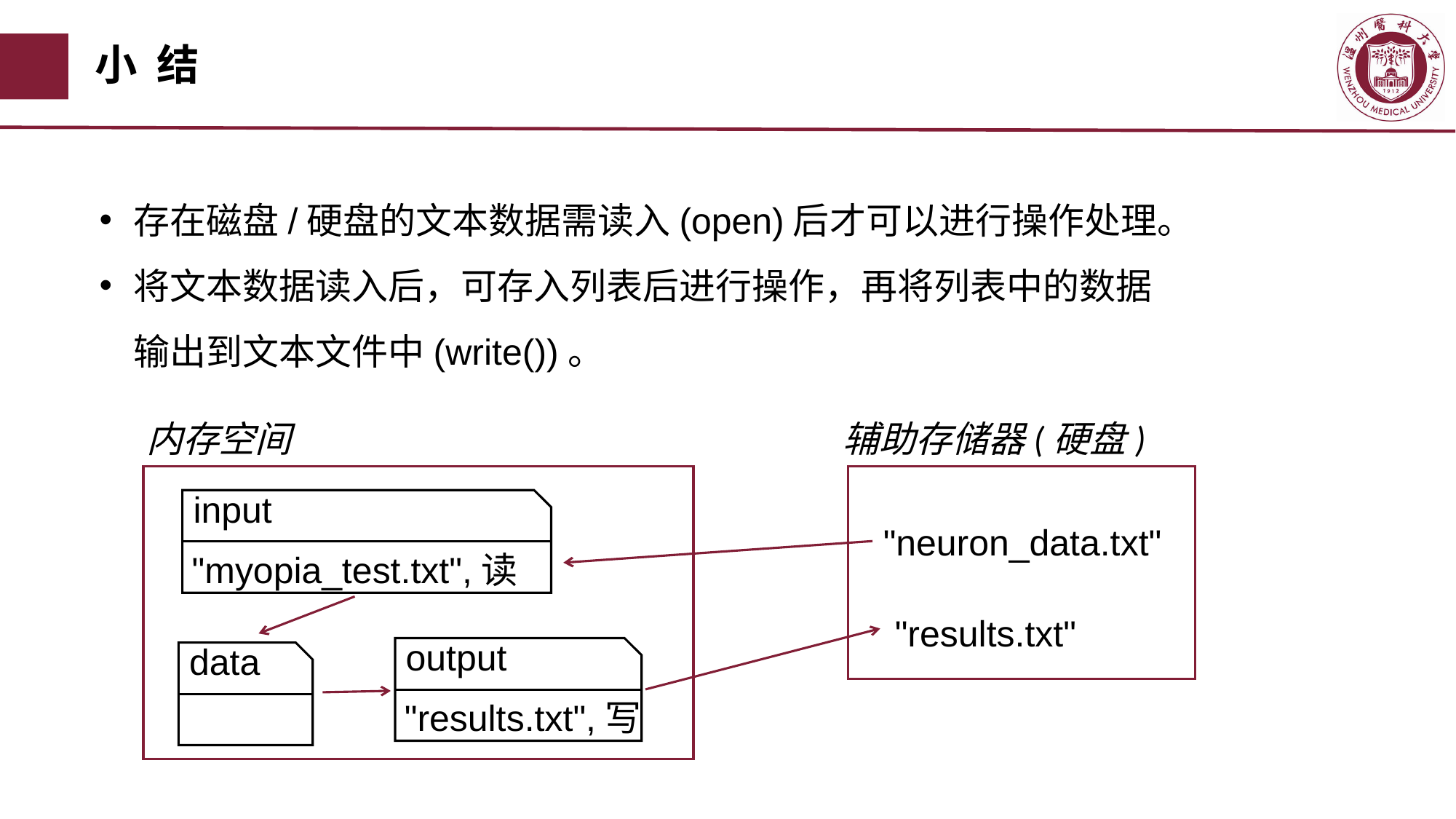

# 小  结
存在磁盘/硬盘的文本数据需读入(open)后才可以进行操作处理。
将文本数据读入后，可存入列表后进行操作，再将列表中的数据输出到文本文件中(write())。

内存空间
辅助存储器(硬盘)

input

"myopia_test.txt",读
"neuron_data.txt"
"results.txt"
output

"results.txt",写
data